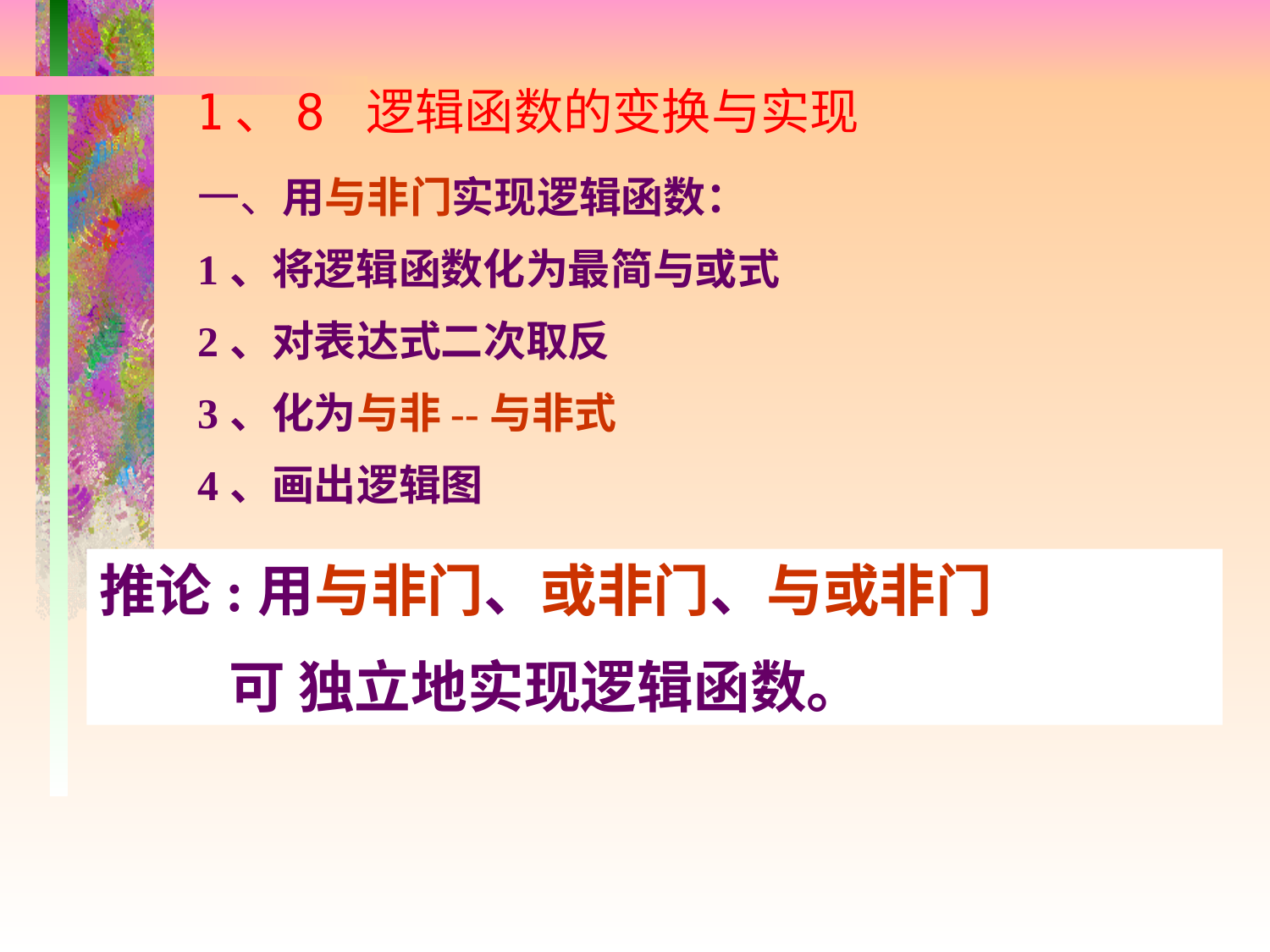

1、8  逻辑函数的变换与实现
一、用与非门实现逻辑函数：
1、将逻辑函数化为最简与或式
2、对表达式二次取反
3、化为与非--与非式
4、画出逻辑图
推论:用与非门、或非门、与或非门
         可 独立地实现逻辑函数。